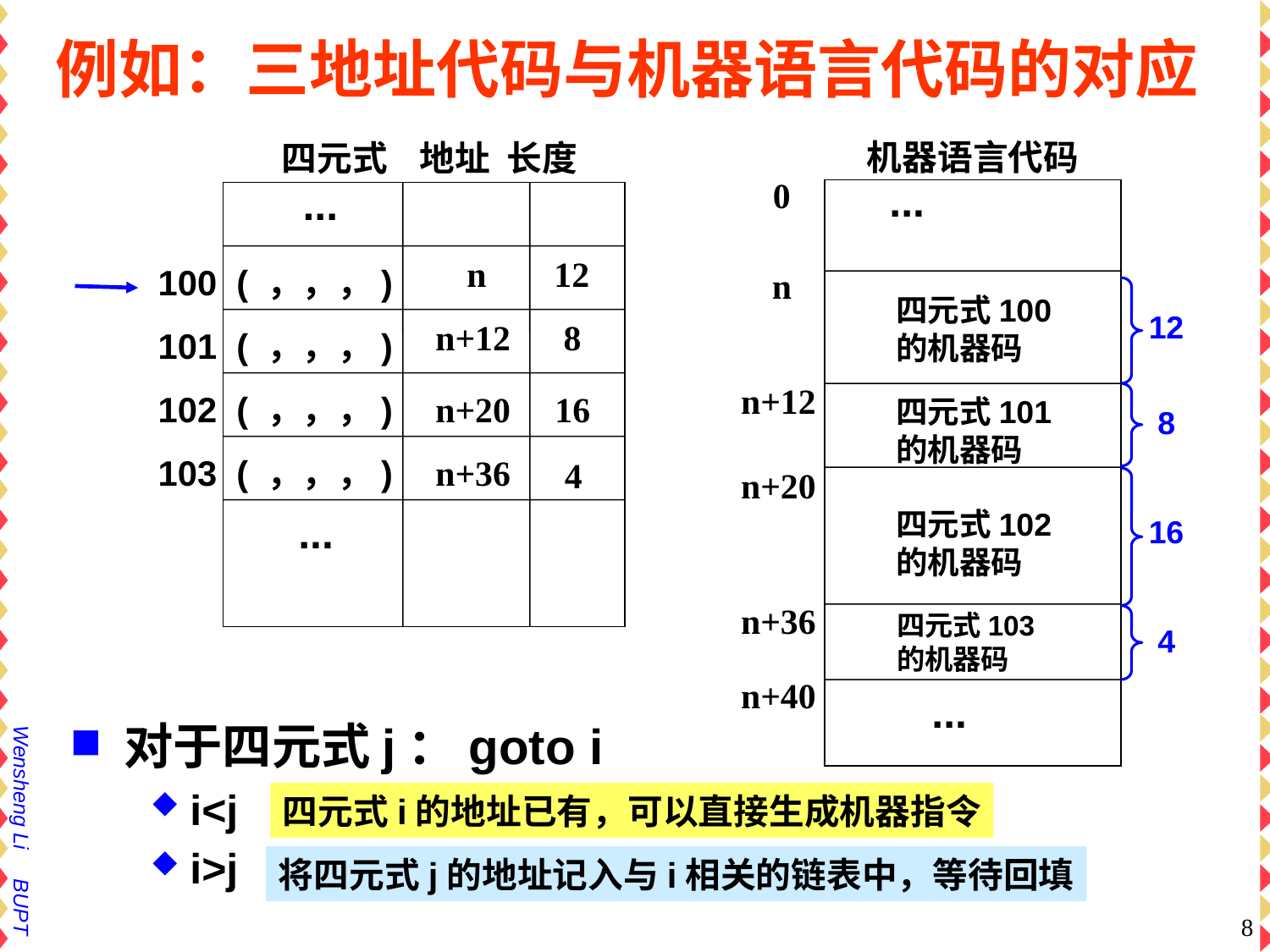

# 例如：三地址代码与机器语言代码的对应
机器语言代码
0
...

n

 四元式    地址  长度
...

100  ( ，，，)

101  ( ，，，)

102  ( ，，，)

103  ( ，，，)

...
n
12

12
四元式100
的机器码

n+12
8
n+12
n+20
16

8
四元式101
的机器码

n+36
4
n+20

16
四元式102
的机器码

n+36
四元式103
的机器码

4
n+40
...
对于四元式j：goto i
i<j
i>j
四元式i的地址已有，可以直接生成机器指令
将四元式j的地址记入与i相关的链表中，等待回填
8